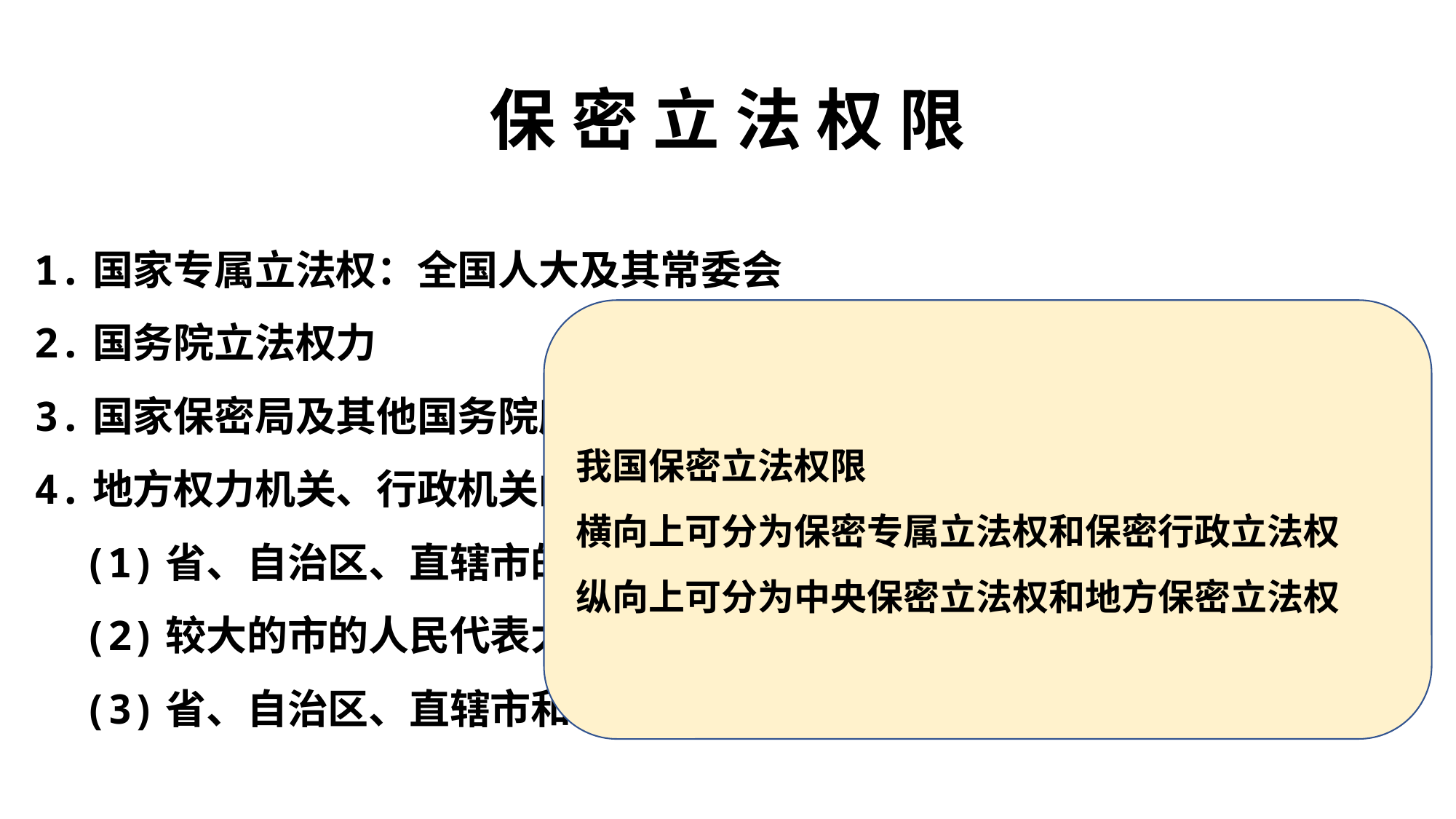

# 保 密 立 法 权 限
1.国家专属立法权：全国人大及其常委会
2.国务院立法权力
3.国家保密局及其他国务院所属机关立法权力
4.地方权力机关、行政机关的立法权
  (1)省、自治区、直辖市的人民代表大会及其常务委员会 地方性保密法规
  (2)较大的市的人民代表大会及其常务委员会           地方性保密法规
  (3)省、自治区、直辖市和较大的市的人民政府         保密规章
我国保密立法权限
横向上可分为保密专属立法权和保密行政立法权
纵向上可分为中央保密立法权和地方保密立法权